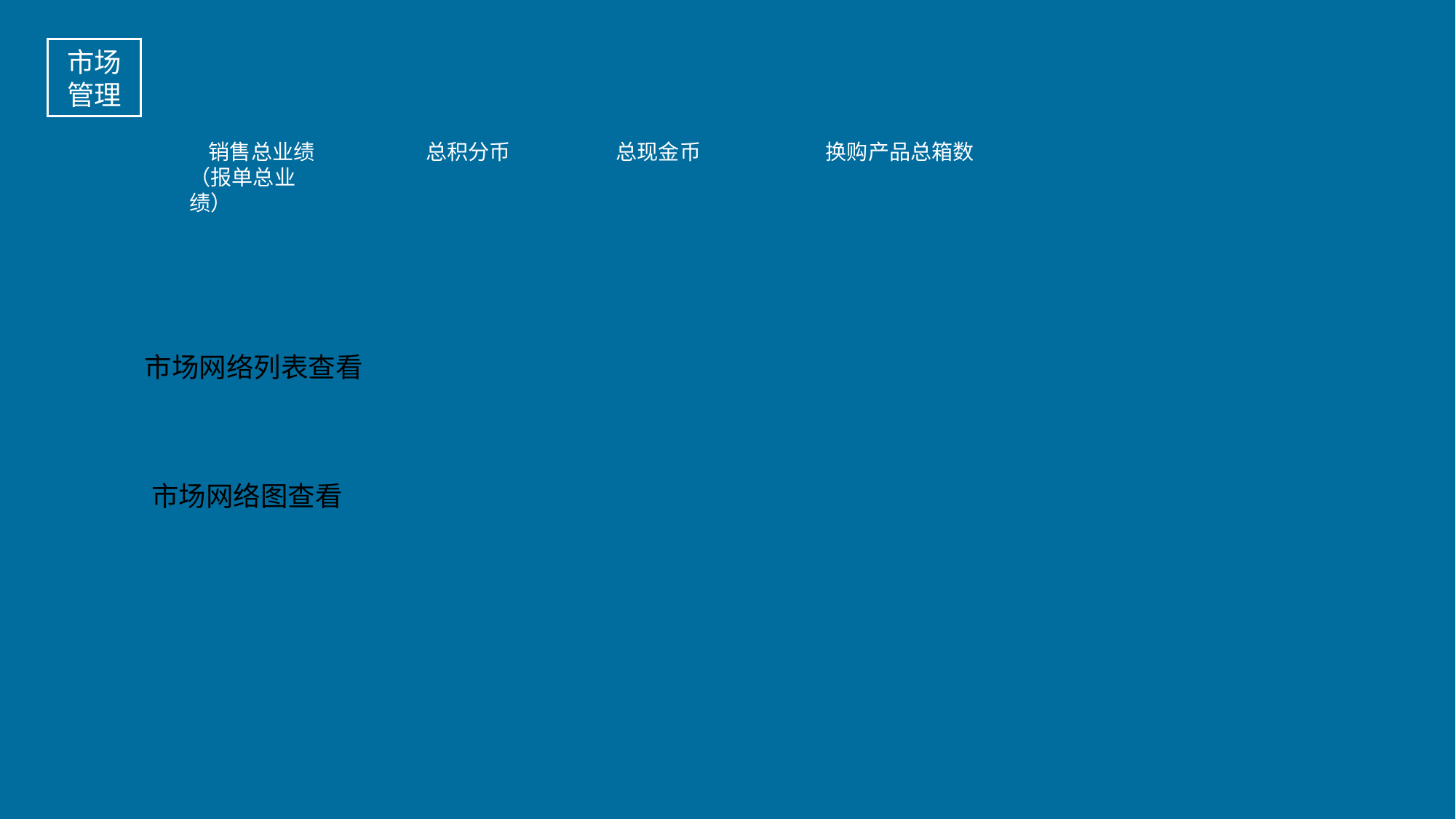

市场管理
   销售总业绩（报单总业绩）
总积分币
总现金币
换购产品总箱数
市场网络列表查看
市场网络图查看